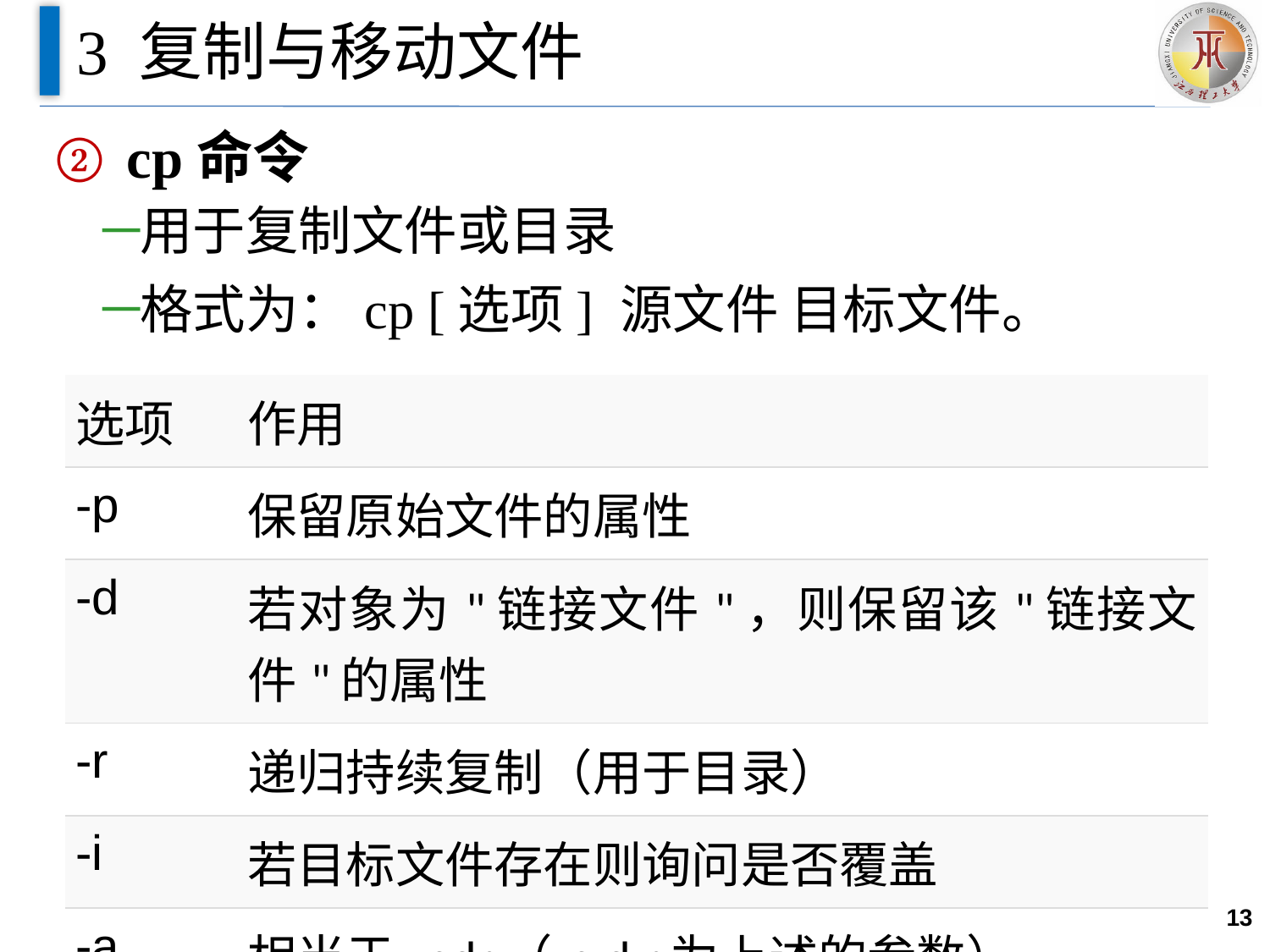

# 3 复制与移动文件
cp命令
用于复制文件或目录
格式为：cp [选项] 源文件 目标文件。
| 选项 | 作用 |
| --- | --- |
| -p | 保留原始文件的属性 |
| -d | 若对象为"链接文件"，则保留该"链接文件"的属性 |
| -r | 递归持续复制（用于目录） |
| -i | 若目标文件存在则询问是否覆盖 |
| -a | 相当于-pdr（p,d,r为上述的参数） |
13